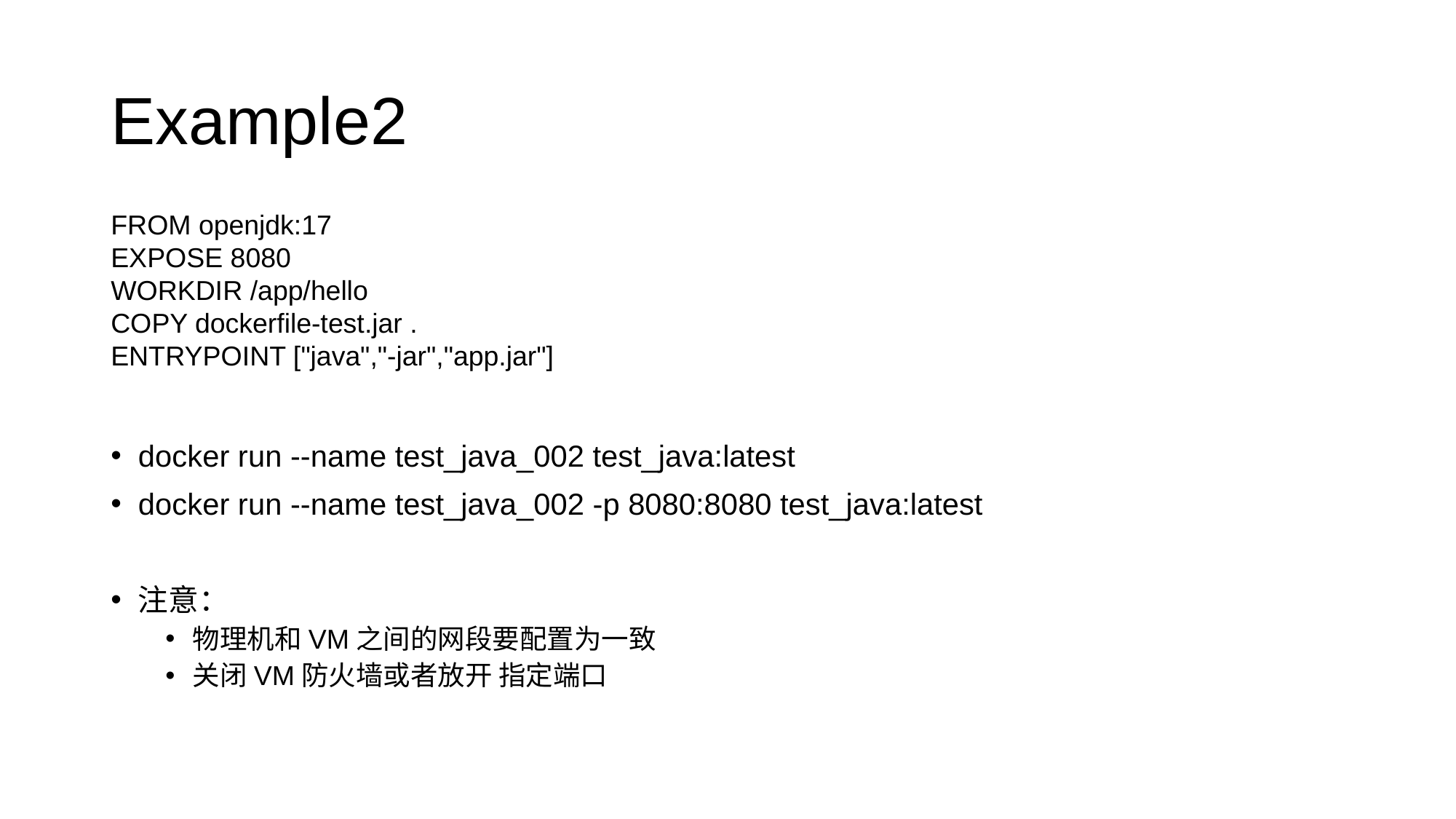

# Example2
FROM openjdk:17
EXPOSE 8080
WORKDIR /app/hello
COPY dockerfile-test.jar .
ENTRYPOINT ["java","-jar","app.jar"]
docker run --name test_java_002 test_java:latest
docker run --name test_java_002 -p 8080:8080 test_java:latest

注意：
物理机和VM之间的网段要配置为一致
关闭VM防火墙或者放开 指定端口